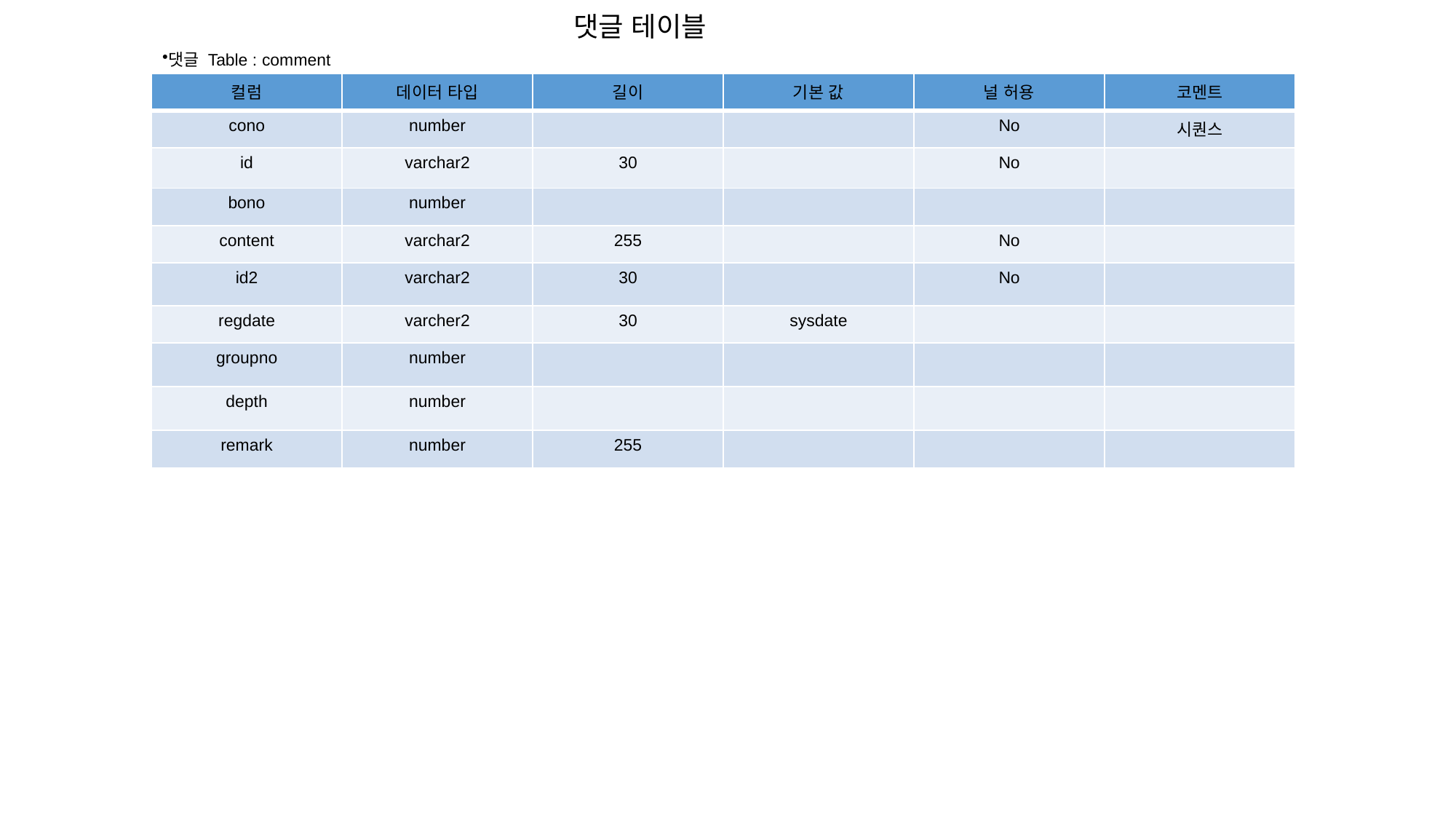

댓글 테이블

댓글 Table : comment

| 컬럼 | 데이터 타입 | 길이 | 기본 값 | 널 허용 | 코멘트 |
| --- | --- | --- | --- | --- | --- |
| cono | number |  |  | No | 시퀀스 |
| id | varchar2 | 30 |  | No |  |
| bono | number |  |  |  |  |
| content | varchar2 | 255 |  | No |  |
| id2 | varchar2 | 30 |  | No |  |
| regdate | varcher2 | 30 | sysdate |  |  |
| groupno | number |  |  |  |  |
| depth | number |  |  |  |  |
| remark | number | 255 |  |  |  |